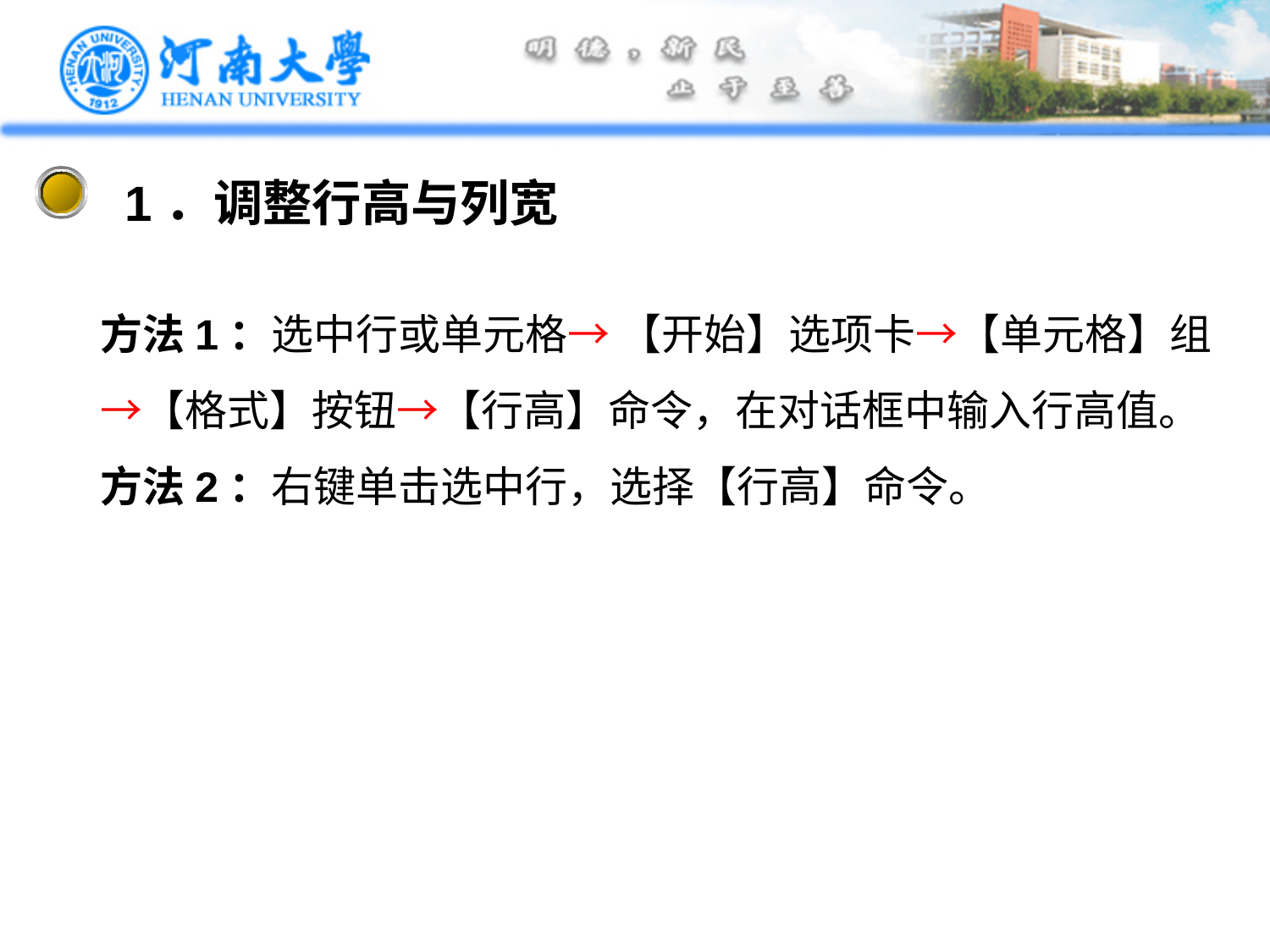

1．调整行高与列宽

方法1：选中行或单元格→ 【开始】选项卡→【单元格】组→【格式】按钮→【行高】命令，在对话框中输入行高值。
方法2：右键单击选中行，选择【行高】命令。